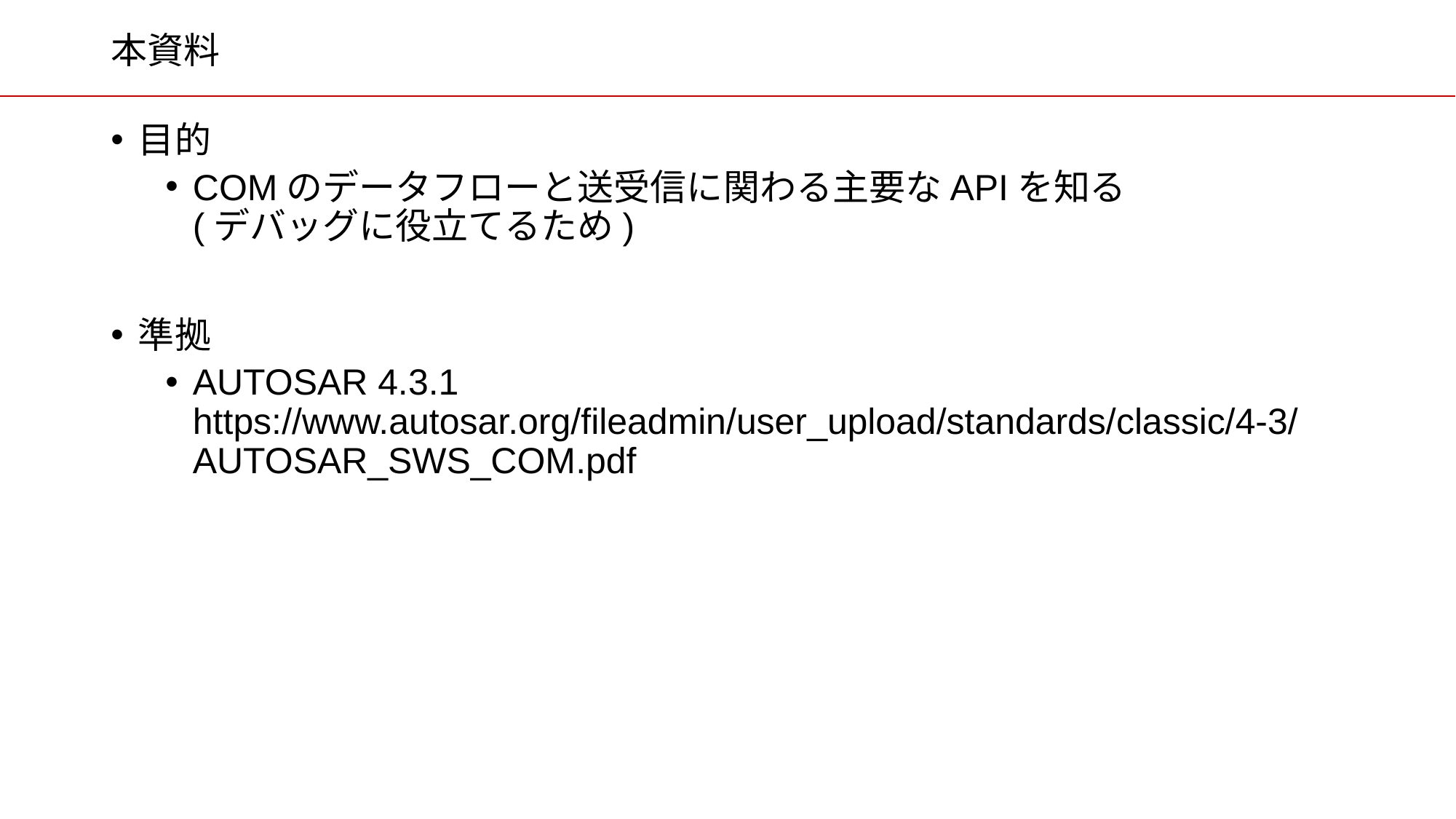

# 本資料
目的
COMのデータフローと送受信に関わる主要なAPIを知る
(デバッグに役立てるため)

準拠
AUTOSAR 4.3.1
https://www.autosar.org/fileadmin/user_upload/standards/classic/4-3/AUTOSAR_SWS_COM.pdf